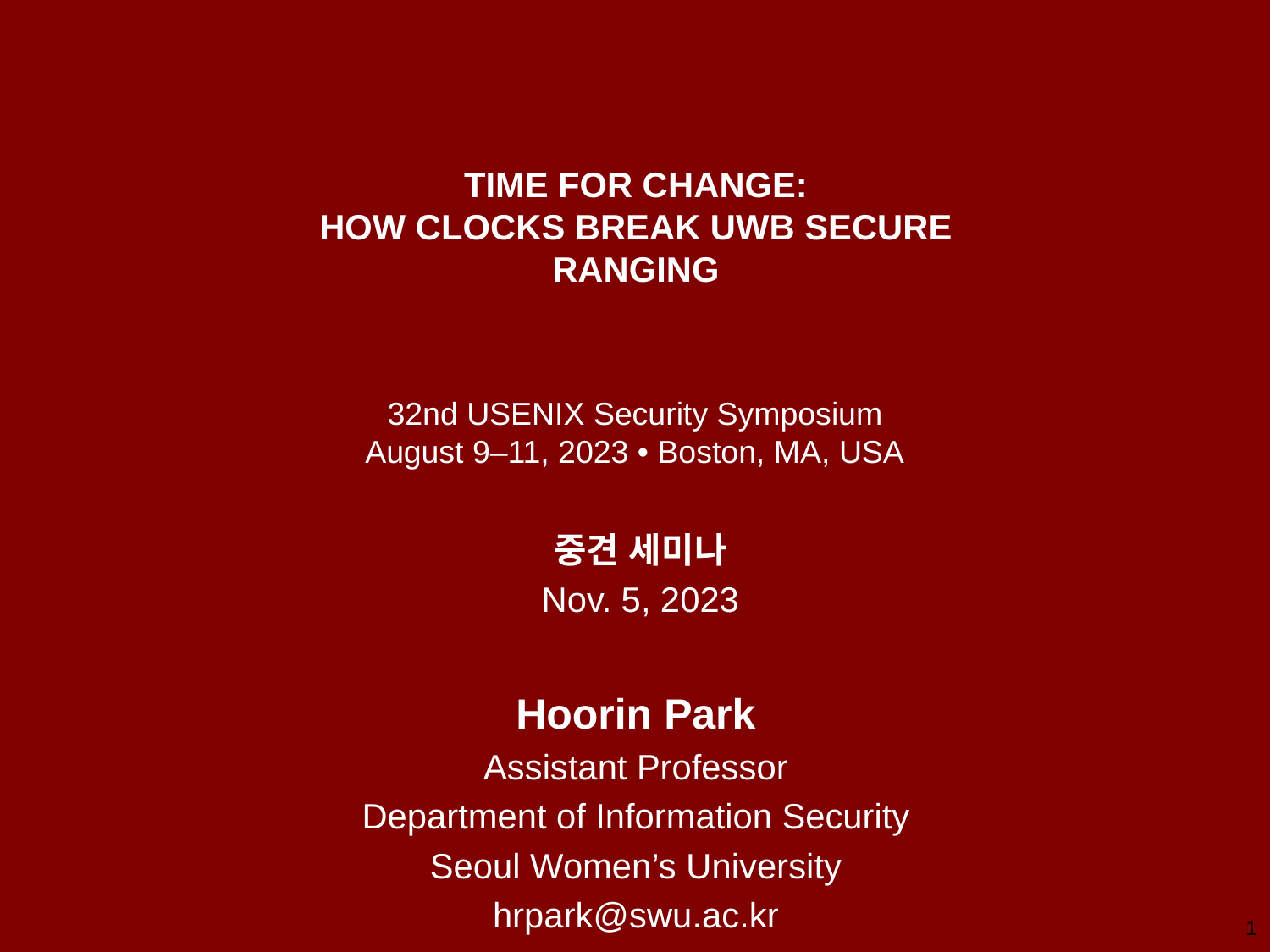

# Time for Change: How Clocks Break UWB Secure Ranging
32nd USENIX Security Symposium
August 9–11, 2023 • Boston, MA, USA
중견 세미나
Nov. 5, 2023
Hoorin Park
Assistant Professor
Department of Information Security
Seoul Women’s University
hrpark@swu.ac.kr
1